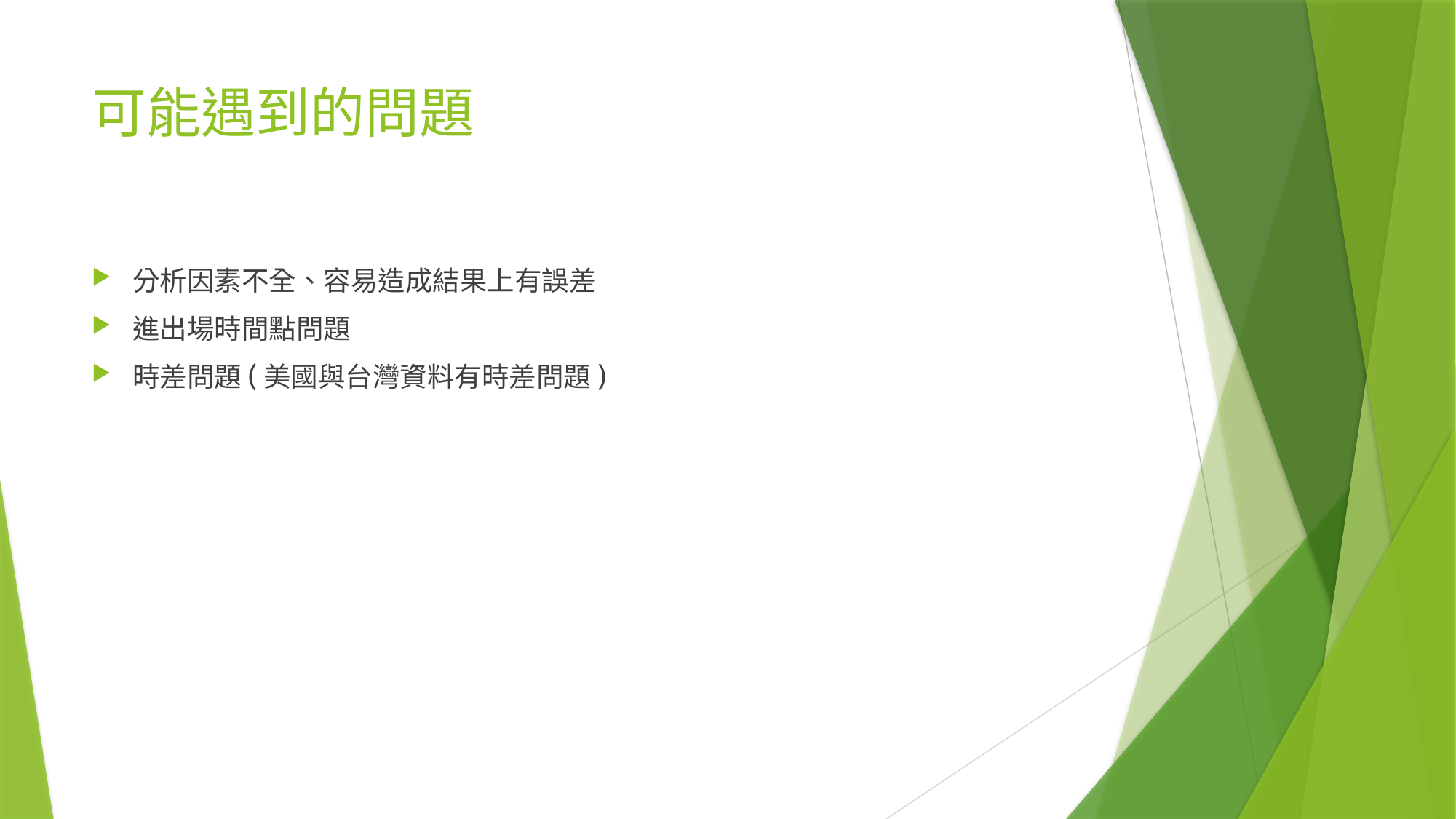

# 可能遇到的問題
分析因素不全、容易造成結果上有誤差
進出場時間點問題
時差問題(美國與台灣資料有時差問題)